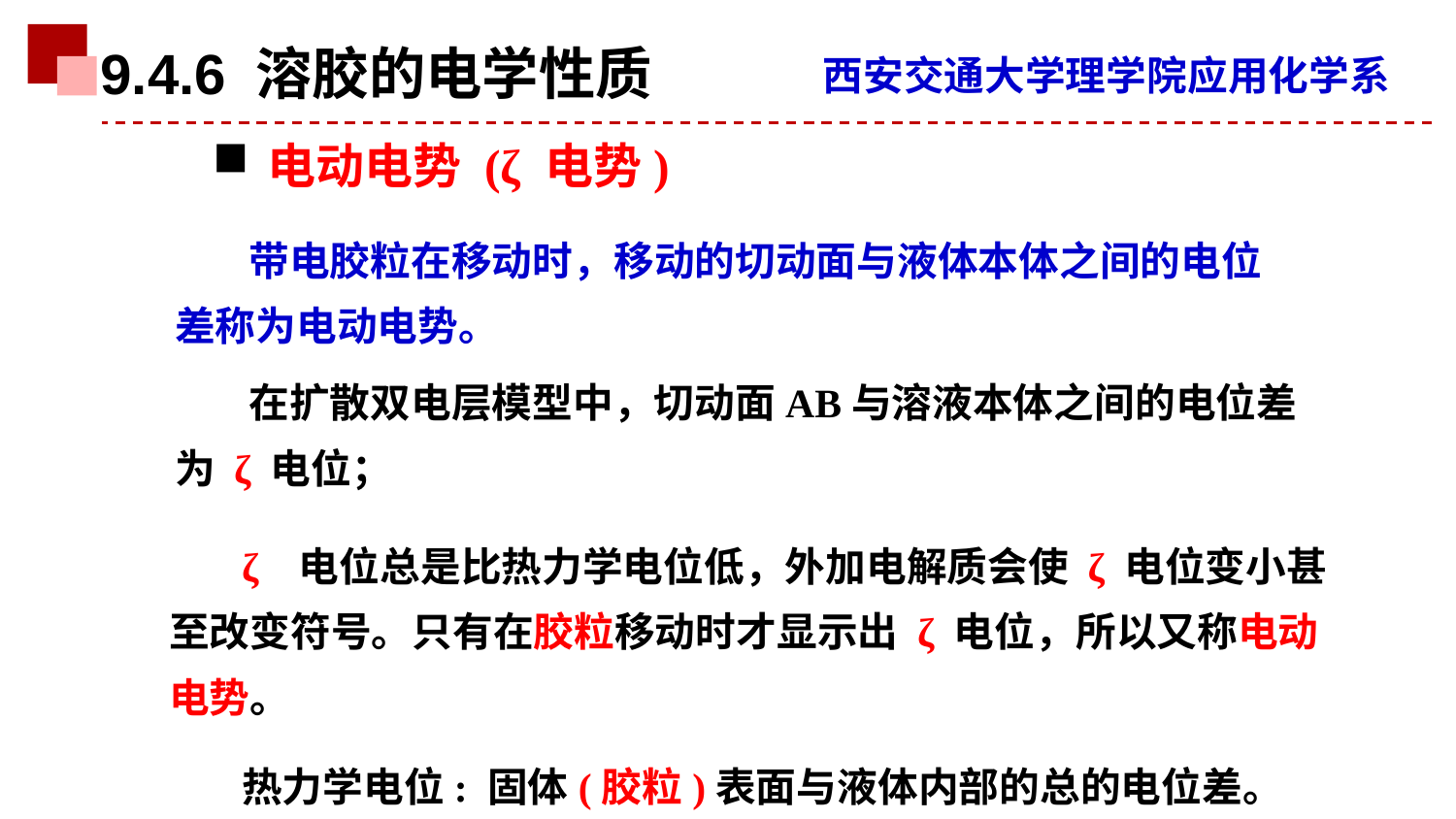

9.4.6 溶胶的电学性质
电动电势 (ζ 电势)

       带电胶粒在移动时，移动的切动面与液体本体之间的电位差称为电动电势。
       在扩散双电层模型中，切动面AB与溶液本体之间的电位差为 ζ 电位；
ζ   电位总是比热力学电位低，外加电解质会使 ζ 电位变小甚至改变符号。只有在胶粒移动时才显示出 ζ 电位，所以又称电动电势。
热力学电位: 固体(胶粒)表面与液体内部的总的电位差。